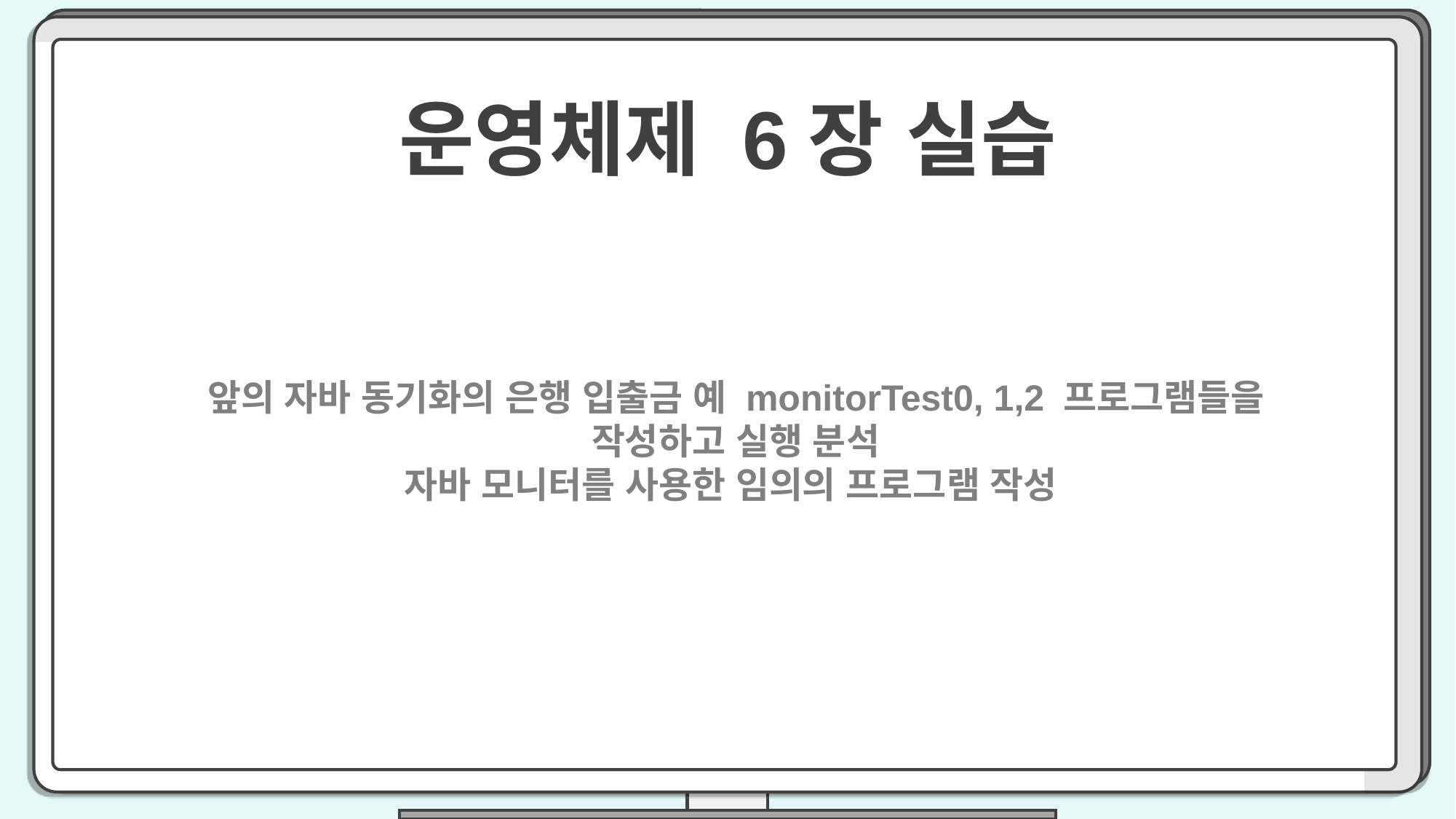

운영체제 6장 실습
앞의 자바 동기화의 은행 입출금 예 monitorTest0, 1,2 프로그램들을
작성하고 실행 분석
자바 모니터를 사용한 임의의 프로그램 작성